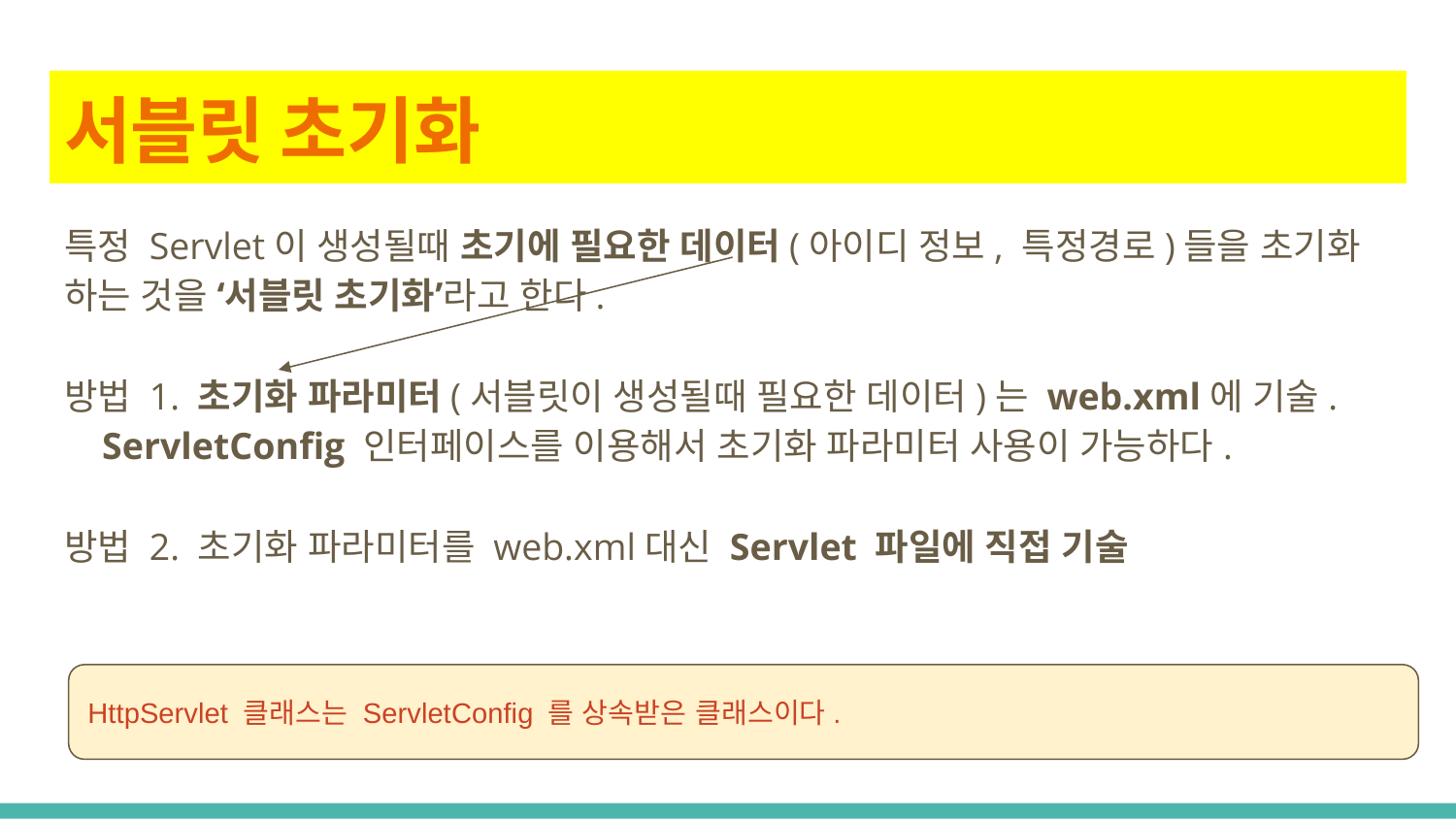

# 서블릿 초기화
특정 Servlet이 생성될때 초기에 필요한 데이터(아이디 정보, 특정경로)들을 초기화 하는 것을 ‘서블릿 초기화’라고 한다.

방법 1. 초기화 파라미터(서블릿이 생성될때 필요한 데이터)는 web.xml에 기술.
    ServletConfig 인터페이스를 이용해서 초기화 파라미터 사용이 가능하다.
방법 2. 초기화 파라미터를 web.xml대신 Servlet 파일에 직접 기술

HttpServlet 클래스는 ServletConfig 를 상속받은 클래스이다.